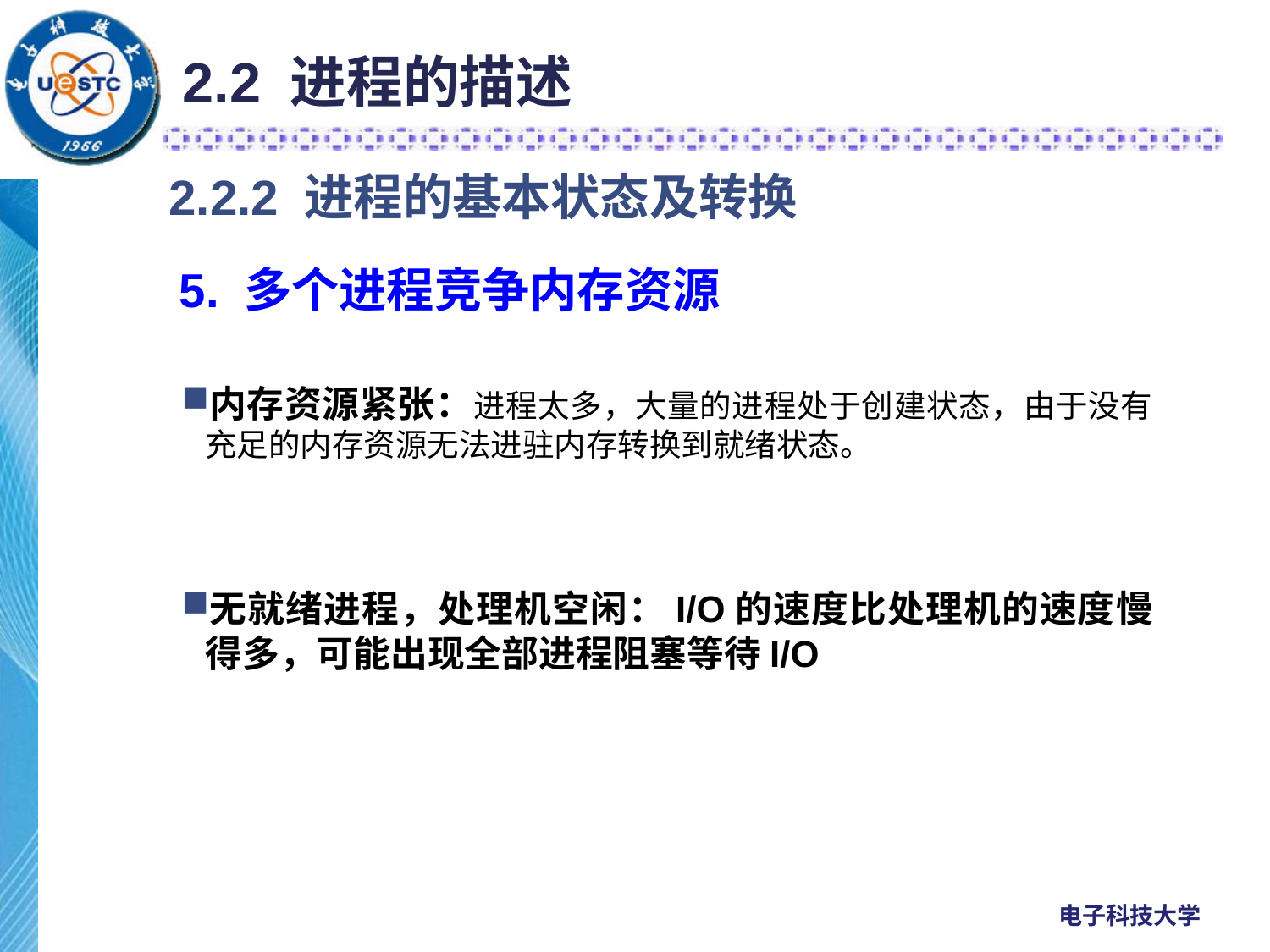

2.2 进程的描述
2.2.2 进程的基本状态及转换
# 5. 多个进程竞争内存资源
内存资源紧张：进程太多，大量的进程处于创建状态，由于没有充足的内存资源无法进驻内存转换到就绪状态。

无就绪进程，处理机空闲：I/O的速度比处理机的速度慢得多，可能出现全部进程阻塞等待I/O